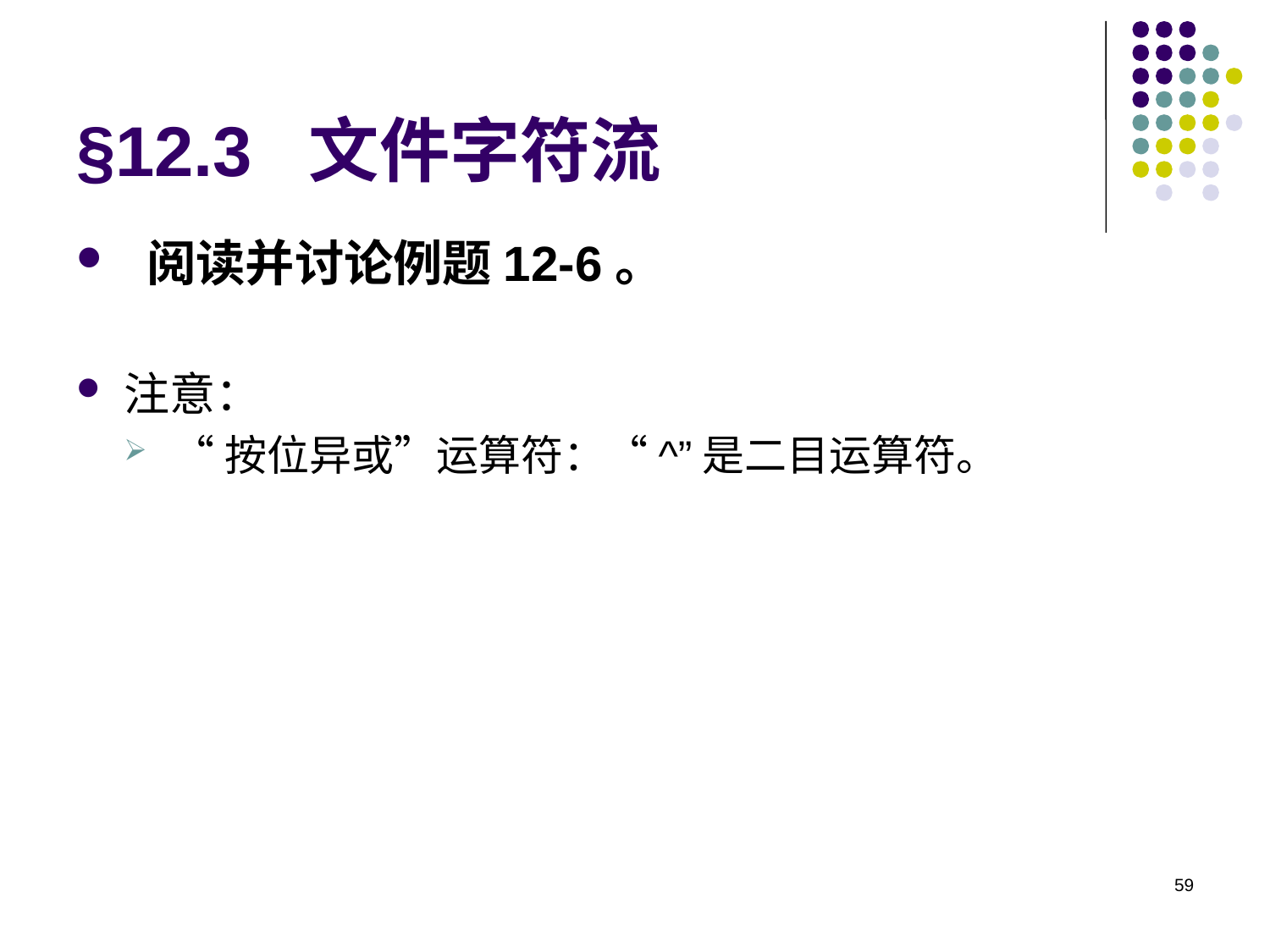

# §12.3  文件字符流
 阅读并讨论例题12-6。

注意：
“按位异或”运算符：“^”是二目运算符。

59